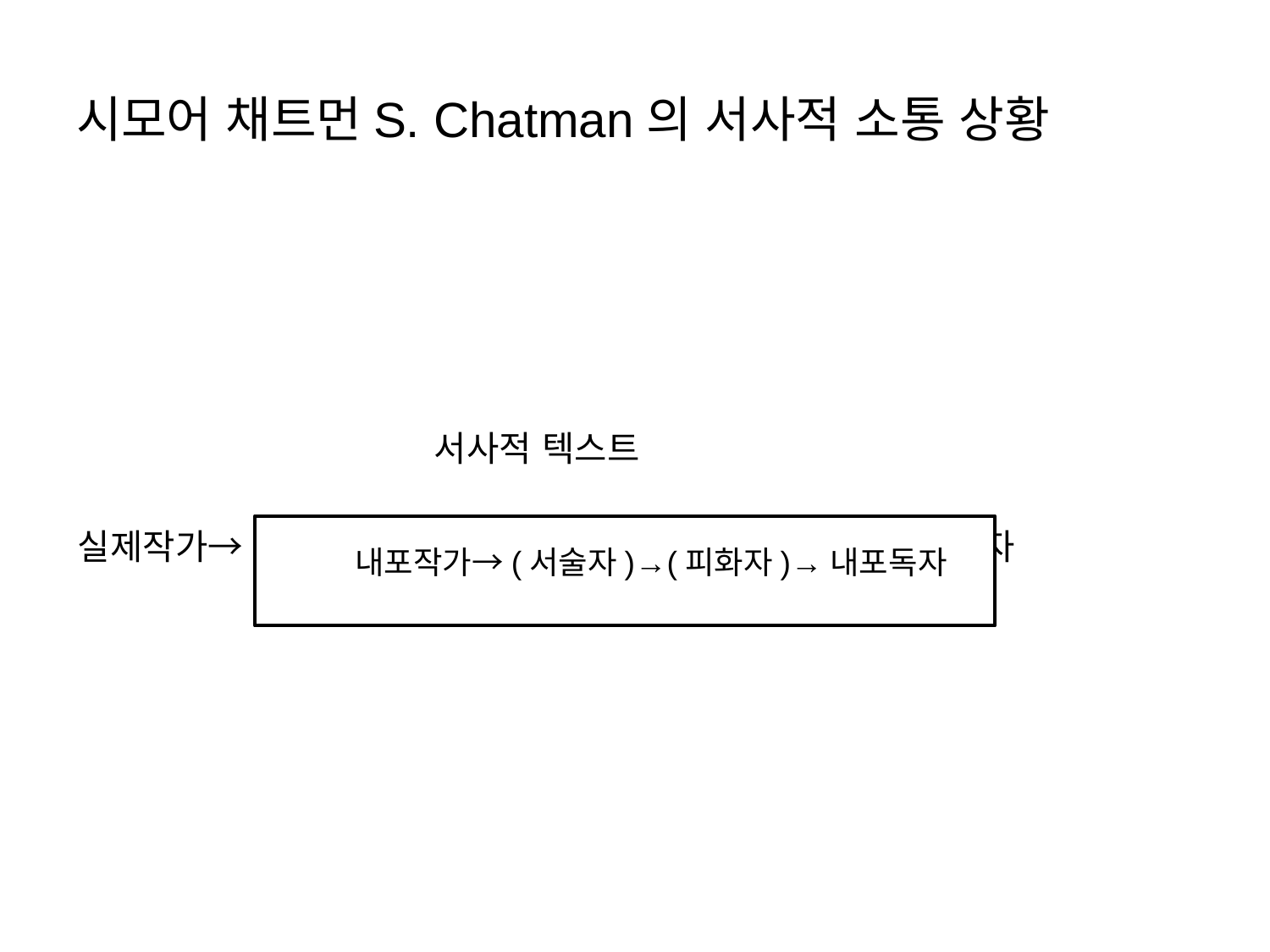

# 시모어 채트먼S. Chatman의 서사적 소통 상황

                                   서사적 텍스트

실제작가→                                                             →실제독자

         내포작가→(서술자)→(피화자)→내포독자